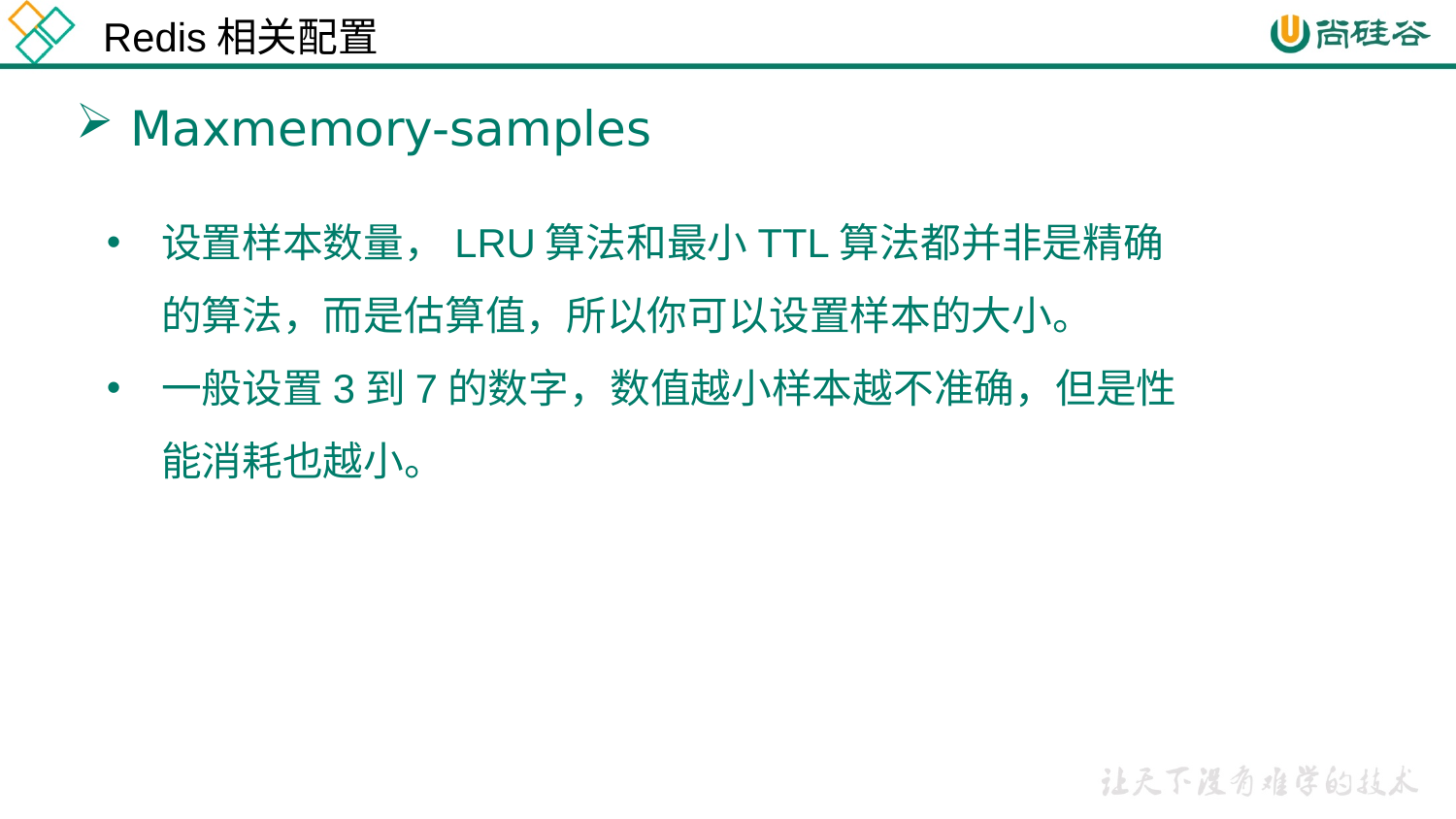

Redis相关配置
Maxmemory-samples
设置样本数量，LRU算法和最小TTL算法都并非是精确的算法，而是估算值，所以你可以设置样本的大小。
一般设置3到7的数字，数值越小样本越不准确，但是性能消耗也越小。